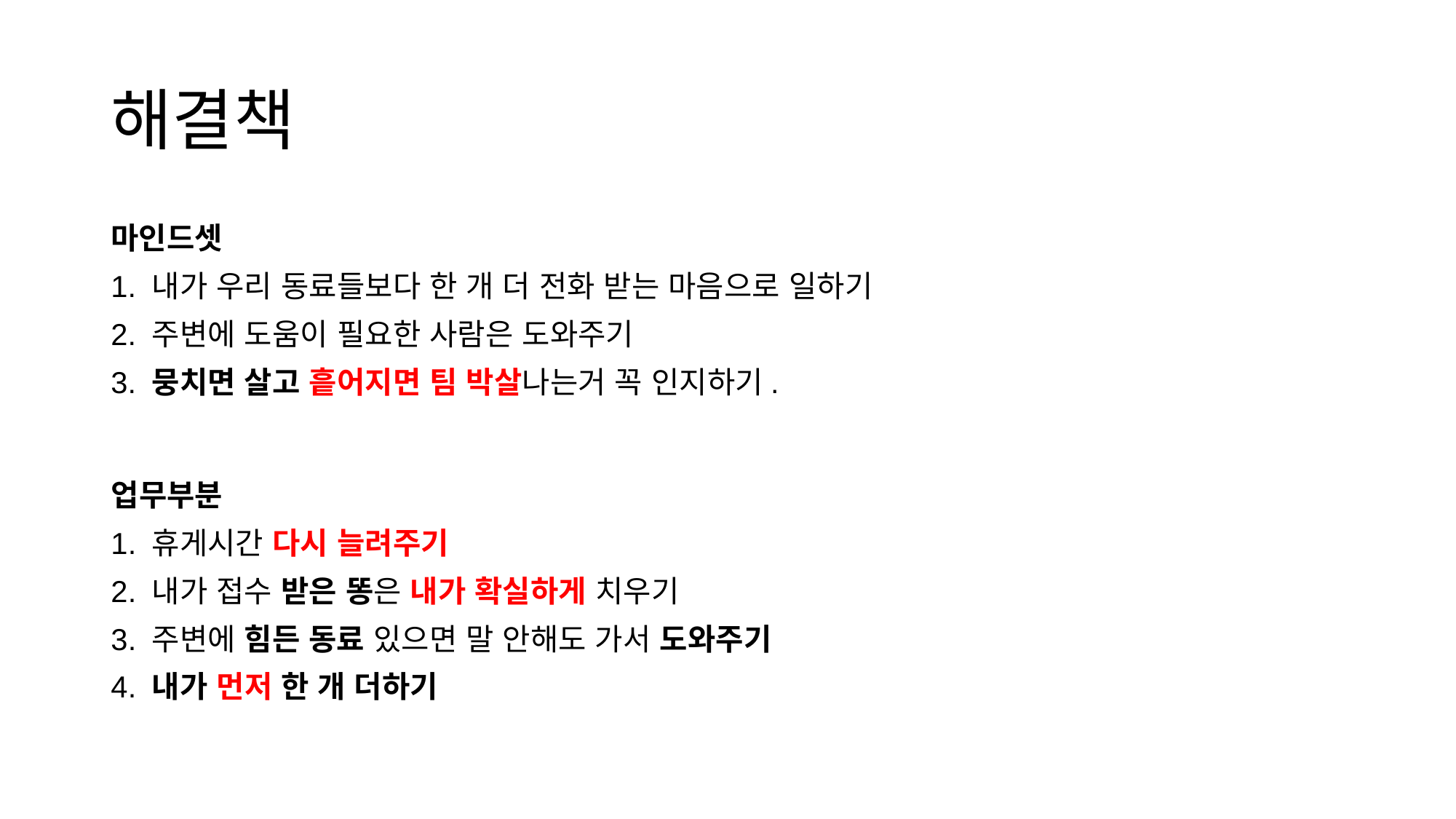

# 해결책
마인드셋
1. 내가 우리 동료들보다 한 개 더 전화 받는 마음으로 일하기
2. 주변에 도움이 필요한 사람은 도와주기
3. 뭉치면 살고 흩어지면 팀 박살나는거 꼭 인지하기.
업무부분
1. 휴게시간 다시 늘려주기
2. 내가 접수 받은 똥은 내가 확실하게 치우기
3. 주변에 힘든 동료 있으면 말 안해도 가서 도와주기
4. 내가 먼저 한 개 더하기